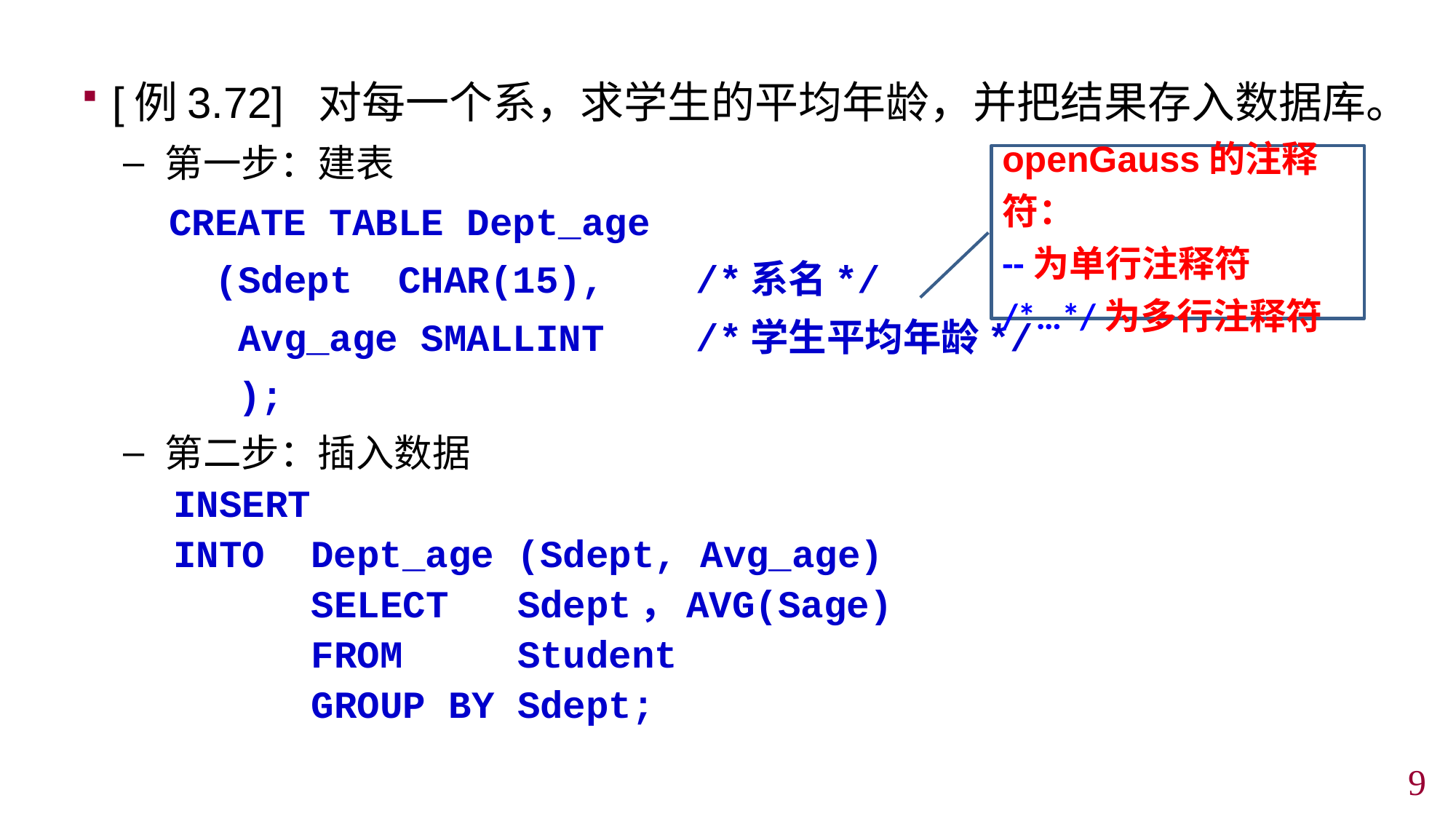

[例3.72]  对每一个系，求学生的平均年龄，并把结果存入数据库。
第一步：建表
  CREATE TABLE Dept_age
    (Sdept  CHAR(15),    /*系名*/
     Avg_age SMALLINT    /*学生平均年龄*/
     );
第二步：插入数据
    INSERT
    INTO  Dept_age (Sdept, Avg_age)
          SELECT   Sdept，AVG(Sage)
          FROM     Student
          GROUP BY Sdept;
openGauss的注释符：
--为单行注释符
/*…*/为多行注释符
9